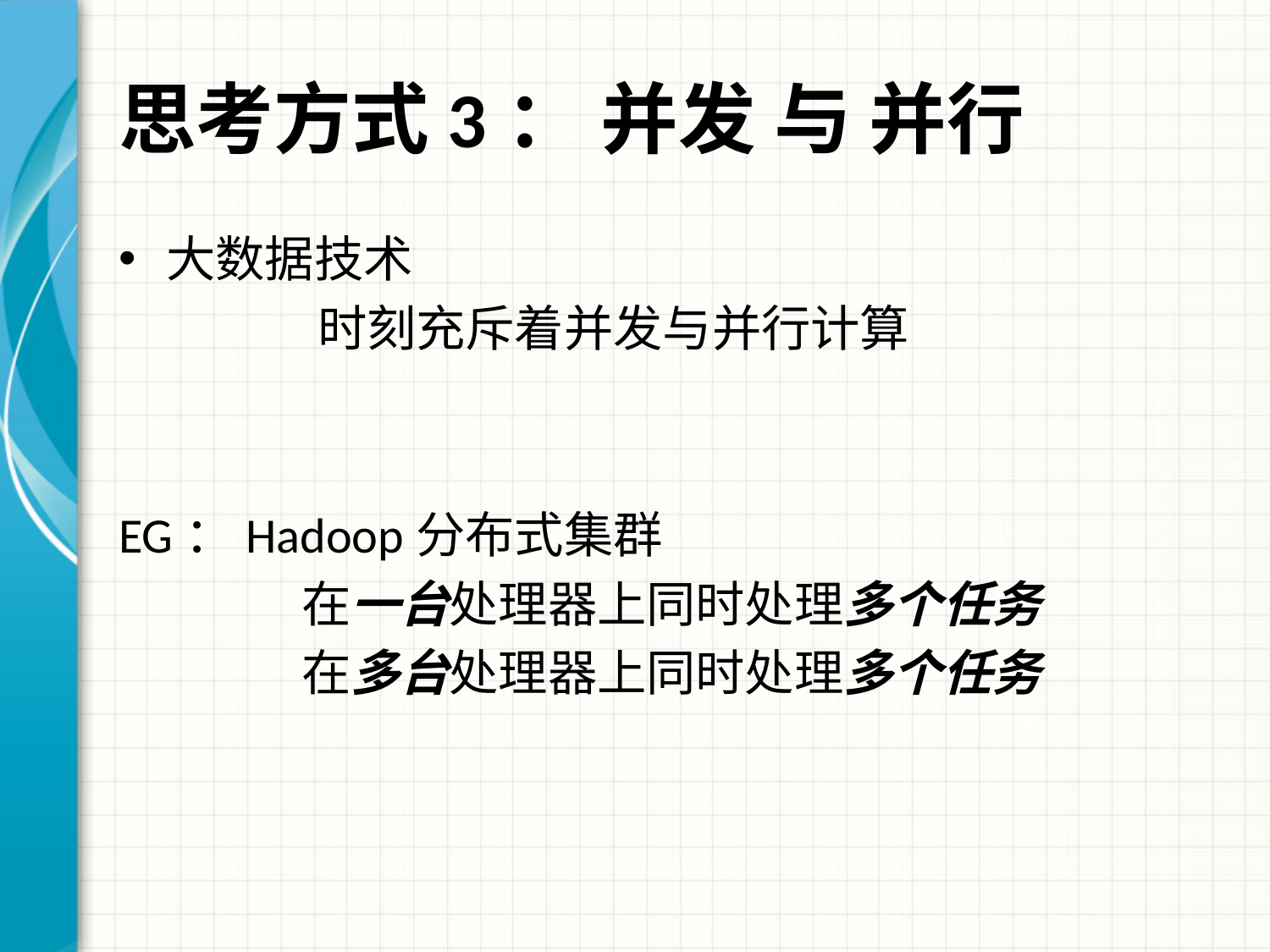

# 思考方式3： 并发 与 并行
大数据技术
                 时刻充斥着并发与并行计算

EG：Hadoop分布式集群
 	    在一台处理器上同时处理多个任务
	    在多台处理器上同时处理多个任务